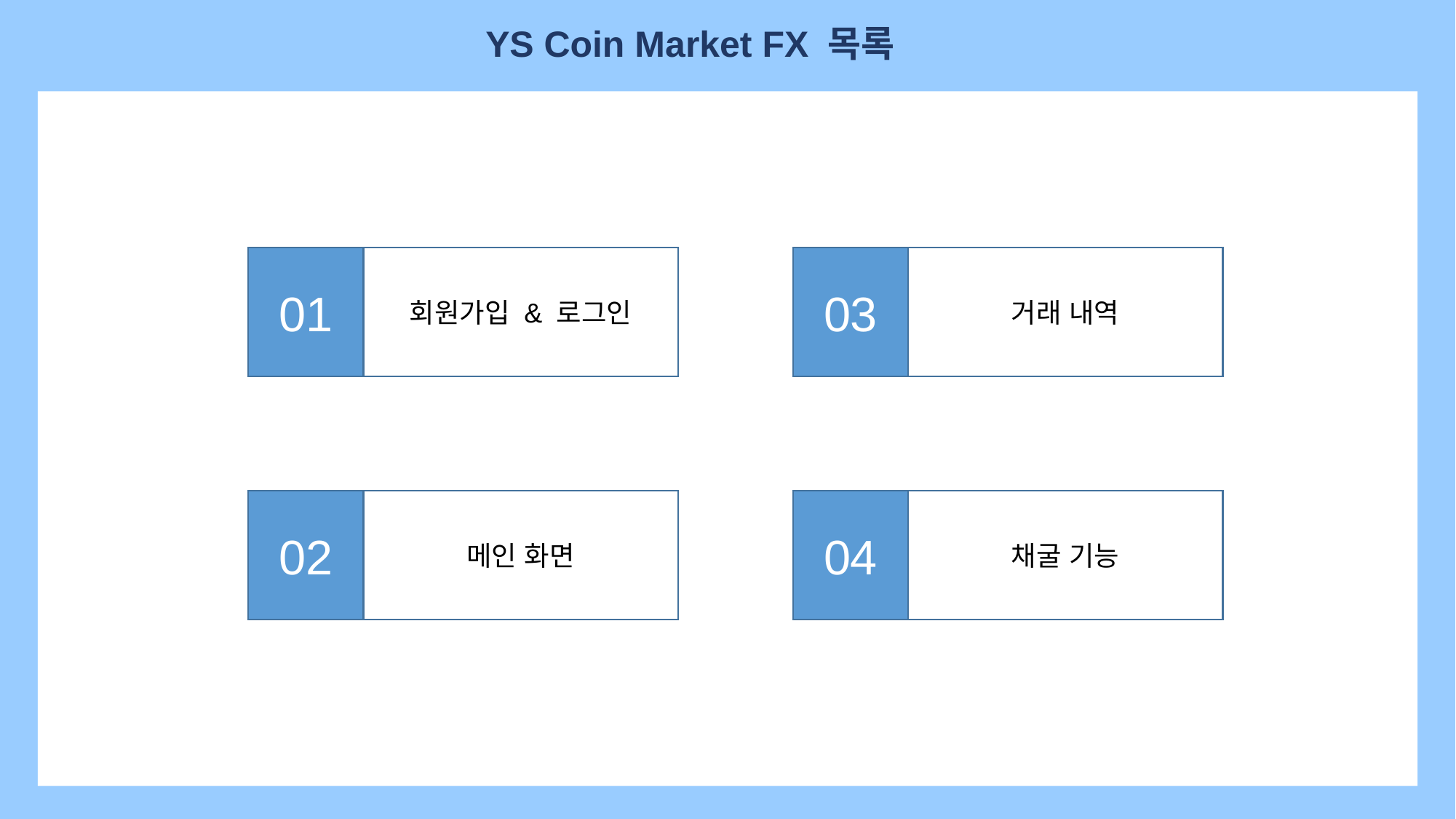

YS Coin Market FX 목록

01
회원가입 & 로그인
03
거래 내역

02
메인 화면
04
채굴 기능